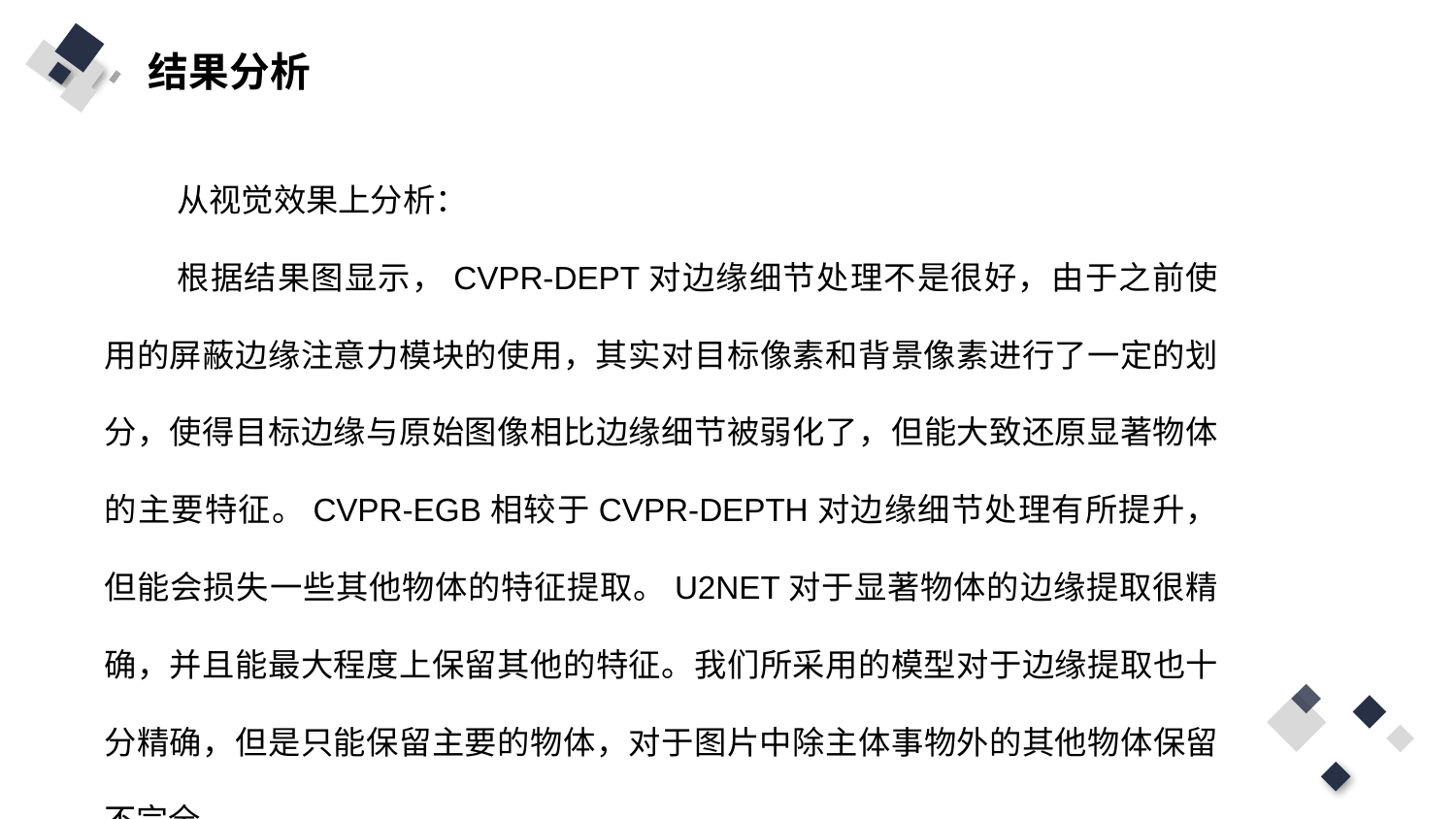

结果分析

从视觉效果上分析：
根据结果图显示，CVPR-DEPT对边缘细节处理不是很好，由于之前使用的屏蔽边缘注意力模块的使用，其实对目标像素和背景像素进行了一定的划分，使得目标边缘与原始图像相比边缘细节被弱化了，但能大致还原显著物体的主要特征。CVPR-EGB相较于CVPR-DEPTH对边缘细节处理有所提升，但能会损失一些其他物体的特征提取。U2NET对于显著物体的边缘提取很精确，并且能最大程度上保留其他的特征。我们所采用的模型对于边缘提取也十分精确，但是只能保留主要的物体，对于图片中除主体事物外的其他物体保留不完全。
标题内	容
单击此处添加文字阐述，添加简短问题说明文字

标题内	容
单击此处添加文字阐述，添加简短问题说明文字